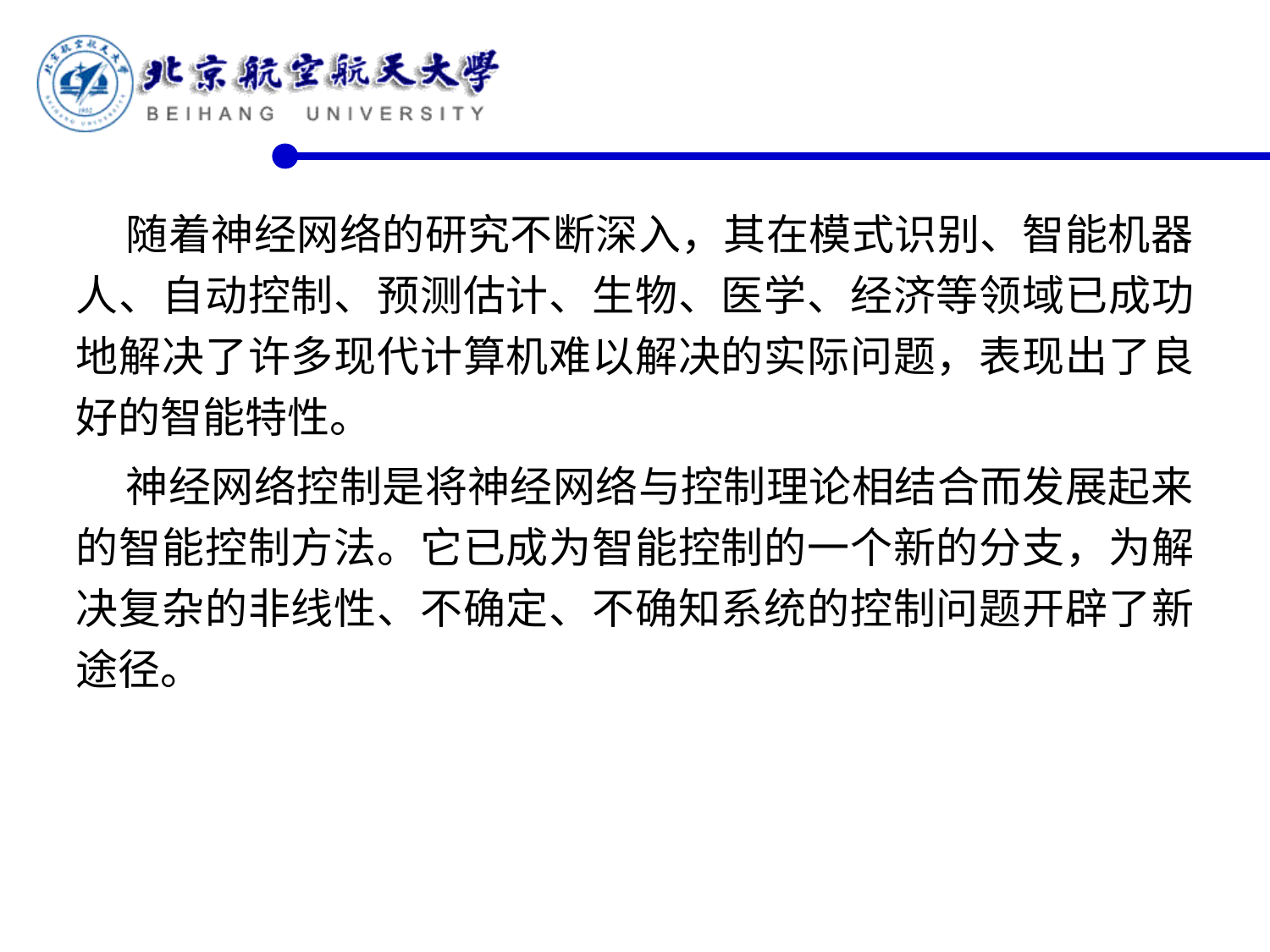

随着神经网络的研究不断深入，其在模式识别、智能机器人、自动控制、预测估计、生物、医学、经济等领域已成功地解决了许多现代计算机难以解决的实际问题，表现出了良好的智能特性。
    神经网络控制是将神经网络与控制理论相结合而发展起来的智能控制方法。它已成为智能控制的一个新的分支，为解决复杂的非线性、不确定、不确知系统的控制问题开辟了新途径。